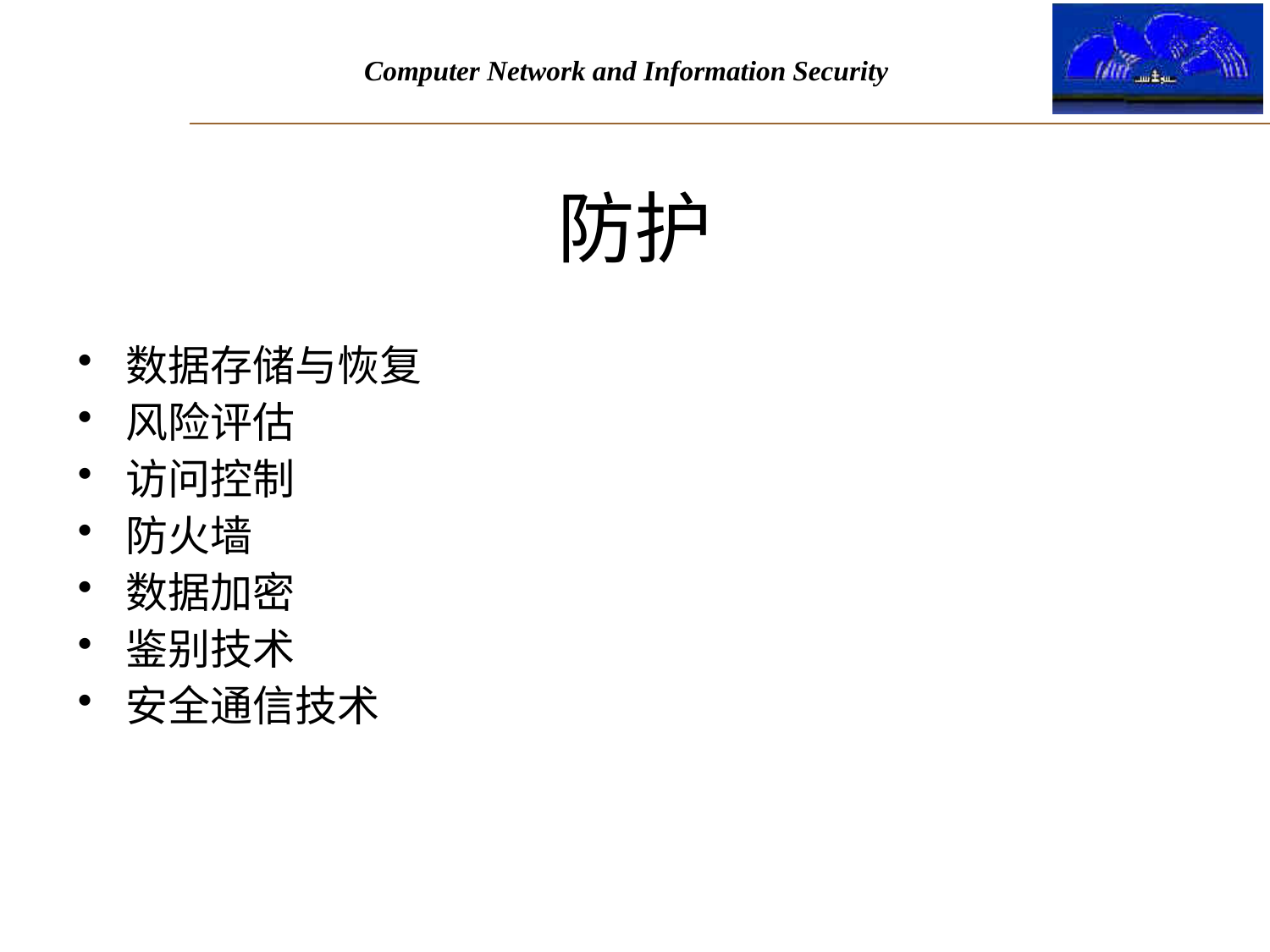

# 防护
数据存储与恢复
风险评估
访问控制
防火墙
数据加密
鉴别技术
安全通信技术